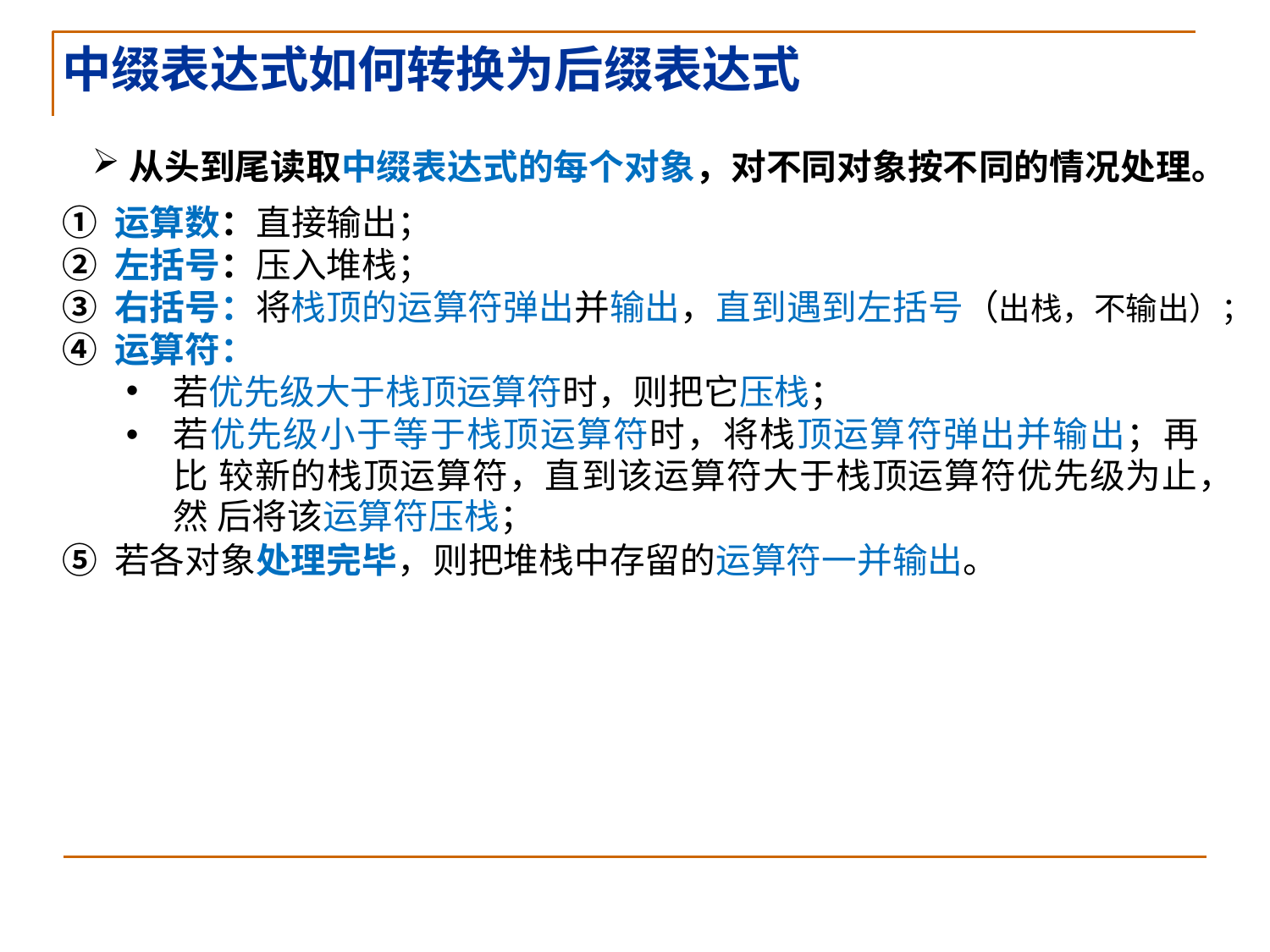

# 中缀表达式如何转换为后缀表达式
从头到尾读取中缀表达式的每个对象，对不同对象按不同的情况处理。
① 运算数：直接输出；
② 左括号：压入堆栈；
③ 右括号：将栈顶的运算符弹出并输出，直到遇到左括号（出栈，不输出）；
④ 运算符：
若优先级大于栈顶运算符时，则把它压栈；
若优先级小于等于栈顶运算符时，将栈顶运算符弹出并输出；再比 较新的栈顶运算符，直到该运算符大于栈顶运算符优先级为止，然 后将该运算符压栈；
⑤ 若各对象处理完毕，则把堆栈中存留的运算符一并输出。